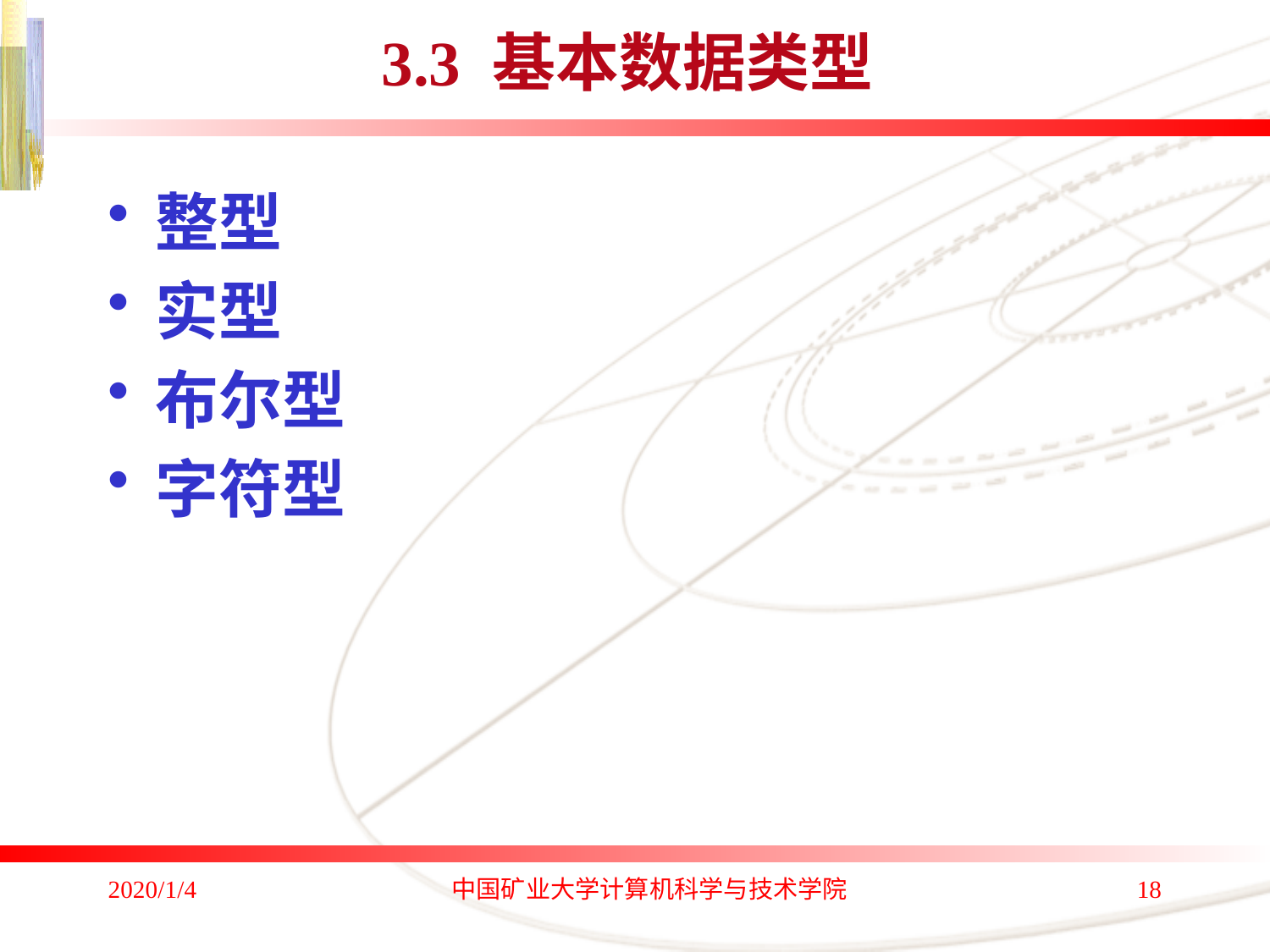

# 3.3 基本数据类型
整型
实型
布尔型
字符型
2020/1/4
中国矿业大学计算机科学与技术学院
18